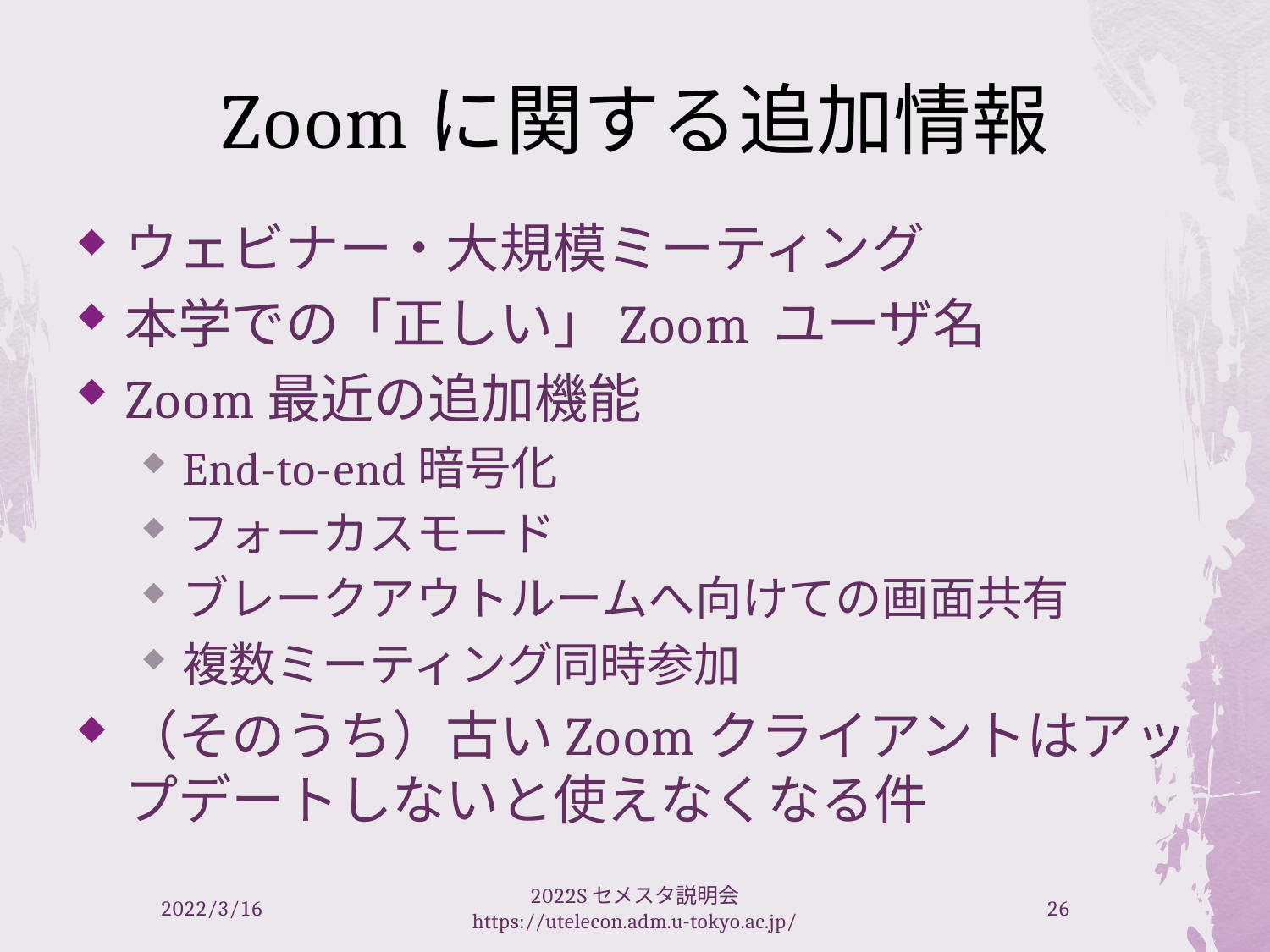

# Zoomに関する追加情報
ウェビナー・大規模ミーティング
本学での「正しい」Zoom ユーザ名
Zoom最近の追加機能
End-to-end暗号化
フォーカスモード
ブレークアウトルームへ向けての画面共有
複数ミーティング同時参加
（そのうち）古いZoomクライアントはアップデートしないと使えなくなる件
2022/3/16
2022Sセメスタ説明会 https://utelecon.adm.u-tokyo.ac.jp/
26